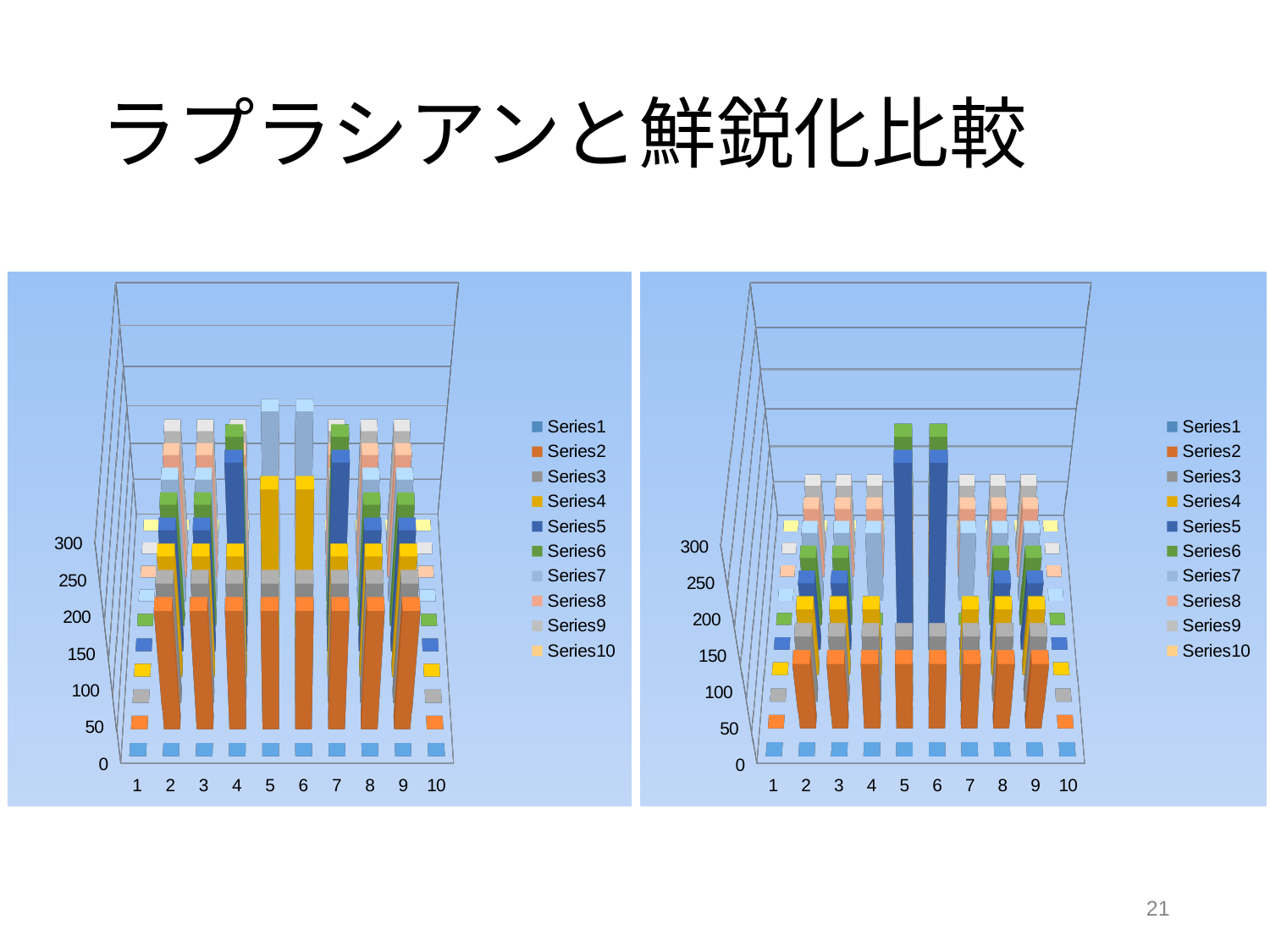

# ラプラシアンと鮮鋭化比較

[unsupported chart]

[unsupported chart]

21